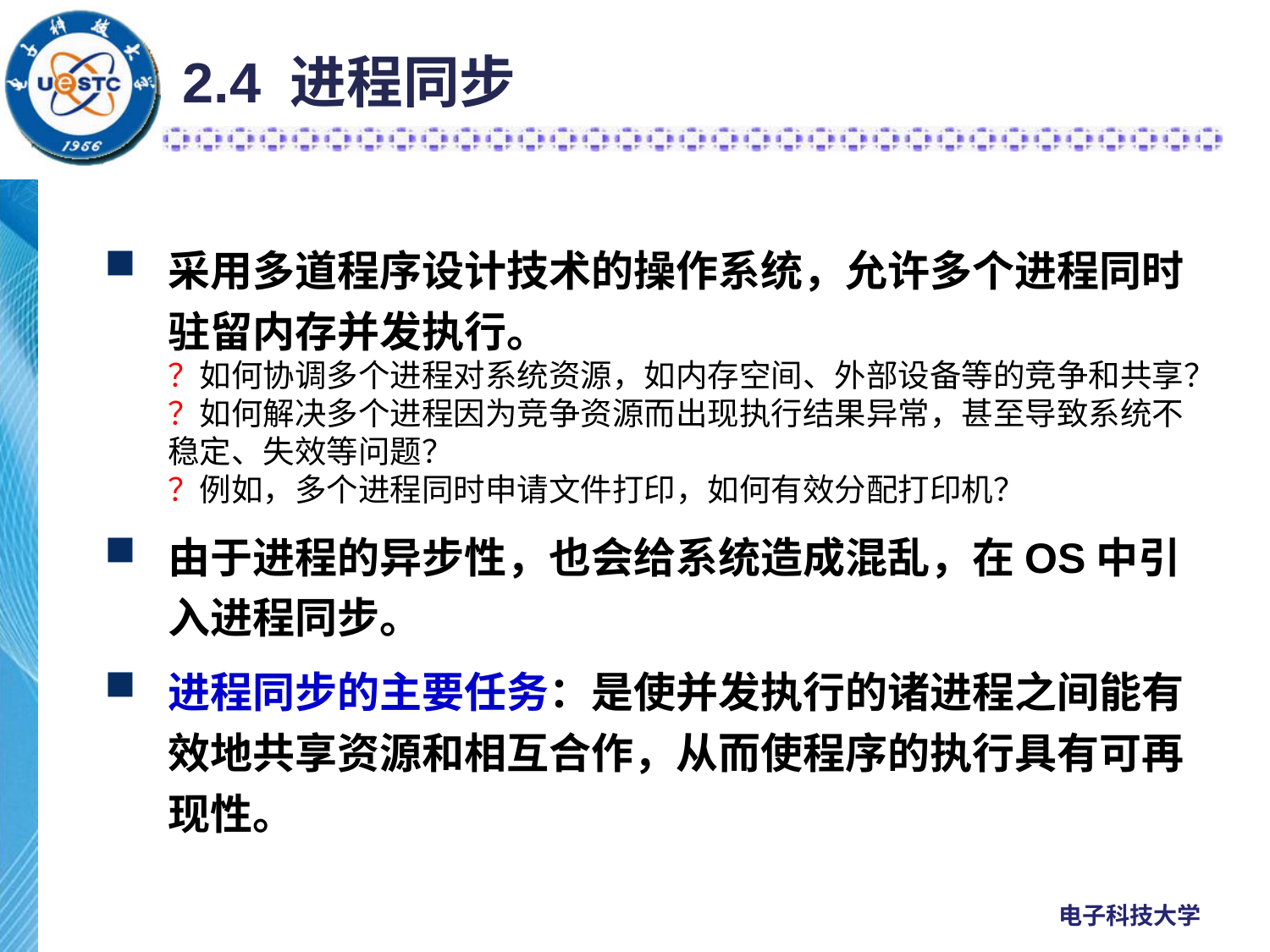

2.4 进程同步
采用多道程序设计技术的操作系统，允许多个进程同时驻留内存并发执行。
？如何协调多个进程对系统资源，如内存空间、外部设备等的竞争和共享？
？如何解决多个进程因为竞争资源而出现执行结果异常，甚至导致系统不稳定、失效等问题？
？例如，多个进程同时申请文件打印，如何有效分配打印机？
由于进程的异步性，也会给系统造成混乱，在OS中引入进程同步。
进程同步的主要任务：是使并发执行的诸进程之间能有效地共享资源和相互合作，从而使程序的执行具有可再现性。